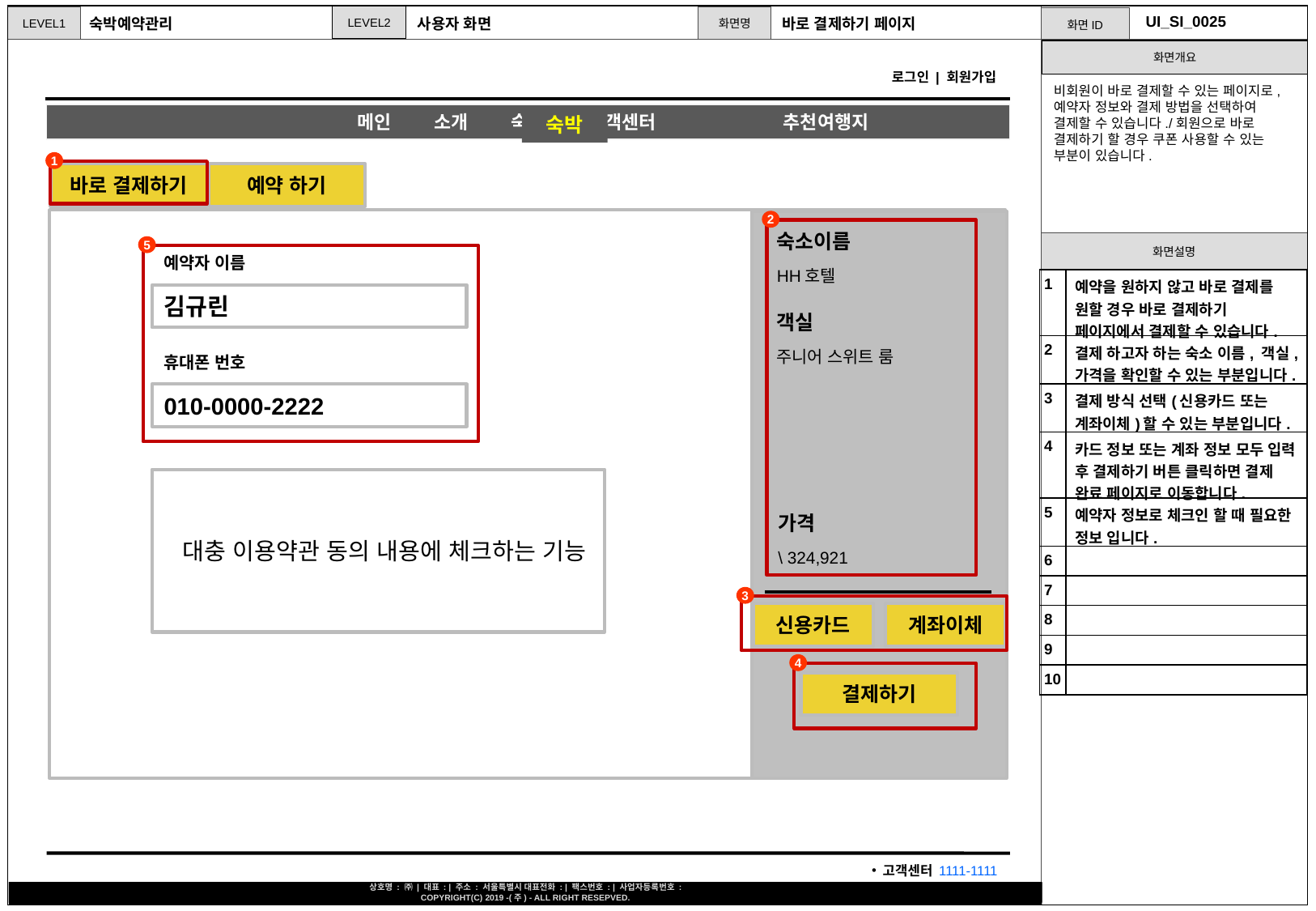

UI_SI_0025
숙박예약관리
사용자 화면
바로 결제하기 페이지
비회원이 바로 결제할 수 있는 페이지로, 예약자 정보와 결제 방법을 선택하여 결제할 수 있습니다./회원으로 바로 결제하기 할 경우 쿠폰 사용할 수 있는 부분이 있습니다.
숙박
1

바로 결제하기
예약 하기

2

숙소이름
5

예약자 이름
HH호텔
| 1 | 예약을 원하지 않고 바로 결제를 원할 경우 바로 결제하기 페이지에서 결제할 수 있습니다. |
| --- | --- |
| 2 | 결제 하고자 하는 숙소 이름, 객실, 가격을 확인할 수 있는 부분입니다. |
| 3 | 결제 방식 선택(신용카드 또는 계좌이체)할 수 있는 부분입니다. |
| 4 | 카드 정보 또는 계좌 정보 모두 입력 후 결제하기 버튼 클릭하면 결제 완료 페이지로 이동합니다. |
| 5 | 예약자 정보로 체크인 할 때 필요한 정보 입니다. |
| 6 |  |
| 7 |  |
| 8 |  |
| 9 |  |
| 10 |  |
김규린
객실
주니어 스위트 룸
휴대폰 번호
010-0000-2222
 대충 이용약관 동의 내용에 체크하는 기능
가격
\ 324,921
3

계좌이체
신용카드
4

결제하기